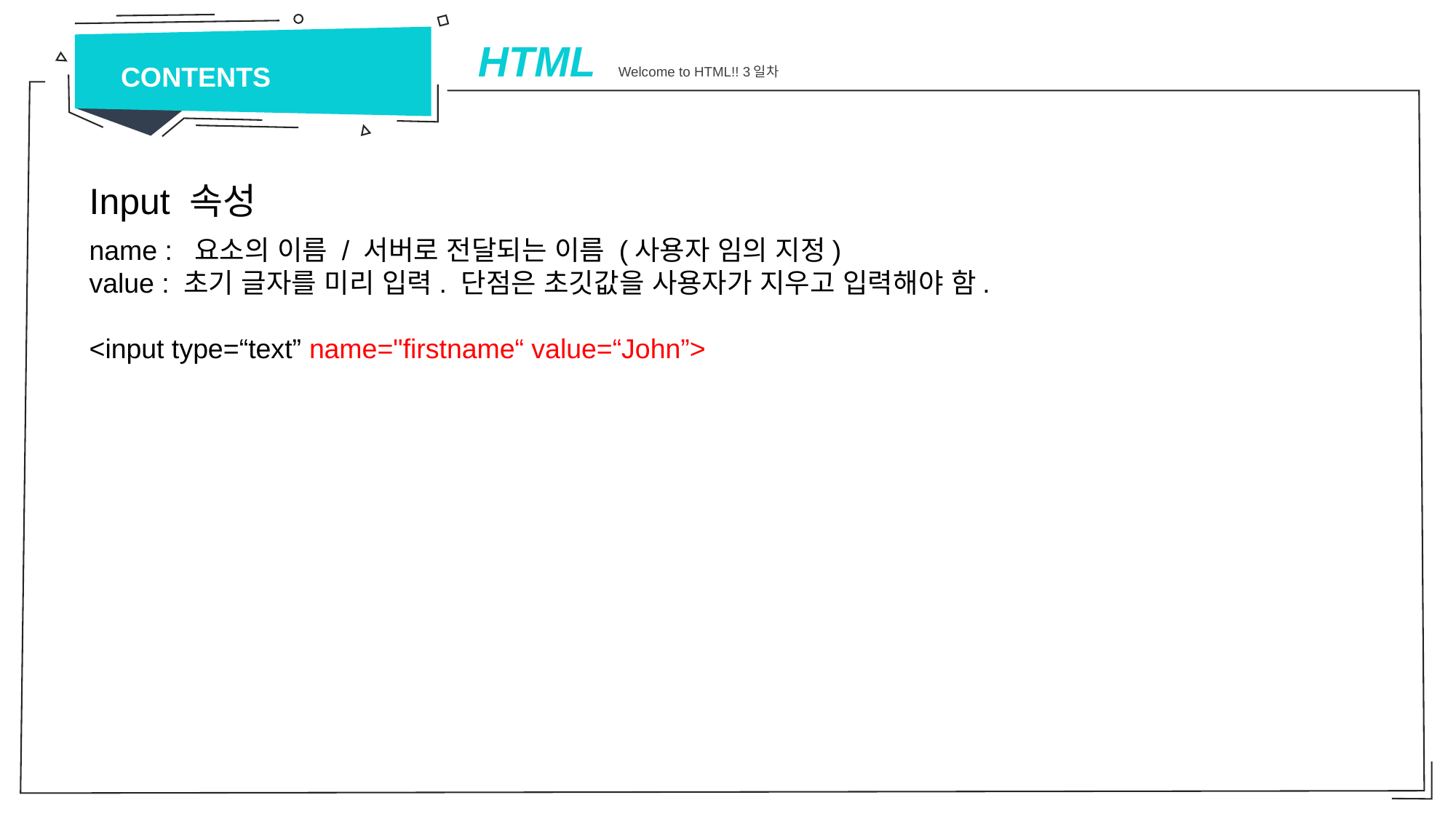

HTML  Welcome to HTML!! 3일차

CONTENTS

Input 속성
name :  요소의 이름 / 서버로 전달되는 이름 (사용자 임의 지정)
value : 초기 글자를 미리 입력. 단점은 초깃값을 사용자가 지우고 입력해야 함.

<input type=“text” name="firstname“ value=“John”>